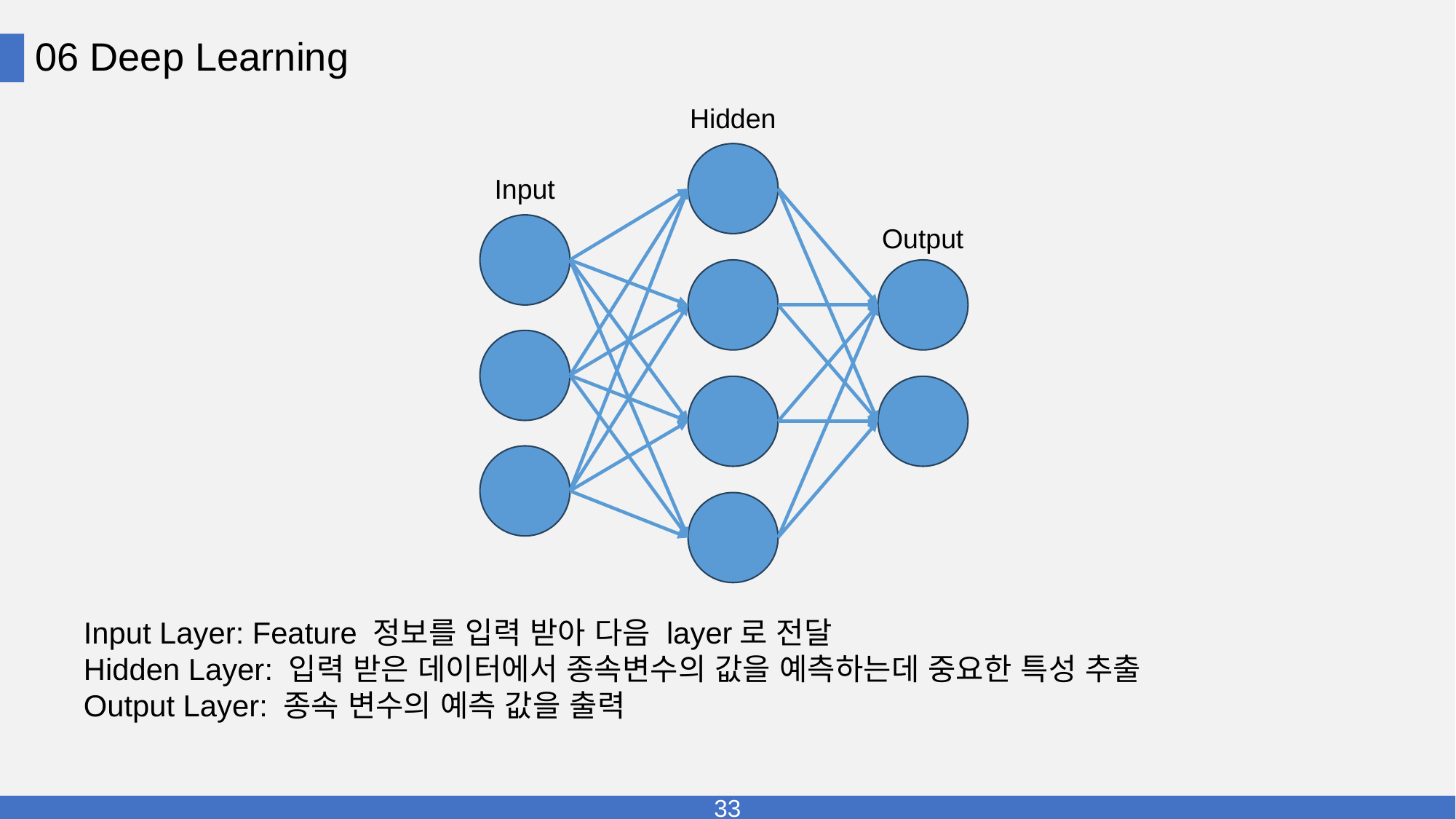

# 06 Deep Learning
Hidden

Input

Output

Input Layer: Feature 정보를 입력 받아 다음 layer로 전달
Hidden Layer: 입력 받은 데이터에서 종속변수의 값을 예측하는데 중요한 특성 추출
Output Layer: 종속 변수의 예측 값을 출력